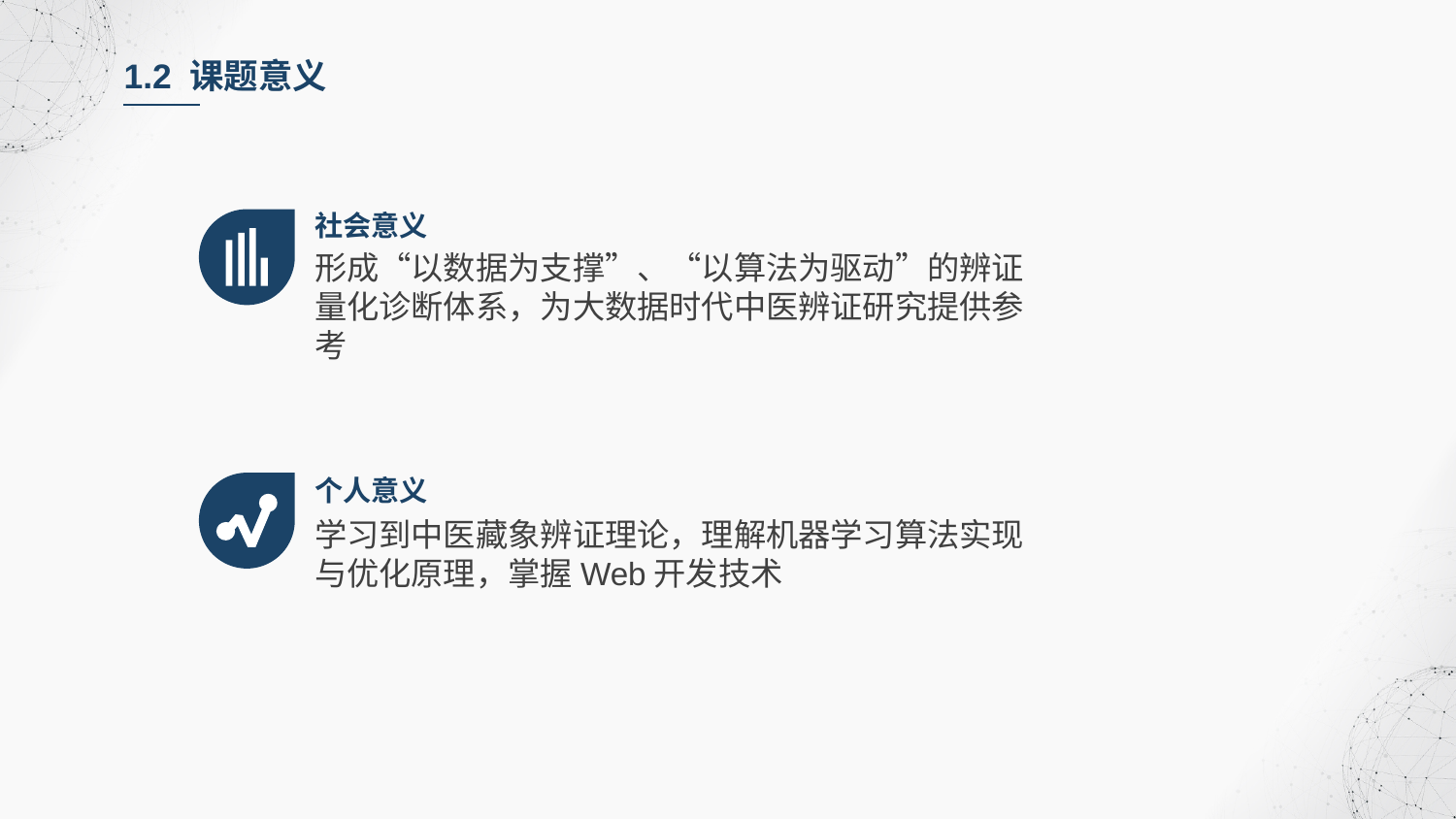

1.2 课题意义
社会意义

形成“以数据为支撑”、“以算法为驱动”的辨证量化诊断体系，为大数据时代中医辨证研究提供参考
个人意义

学习到中医藏象辨证理论，理解机器学习算法实现与优化原理，掌握Web开发技术